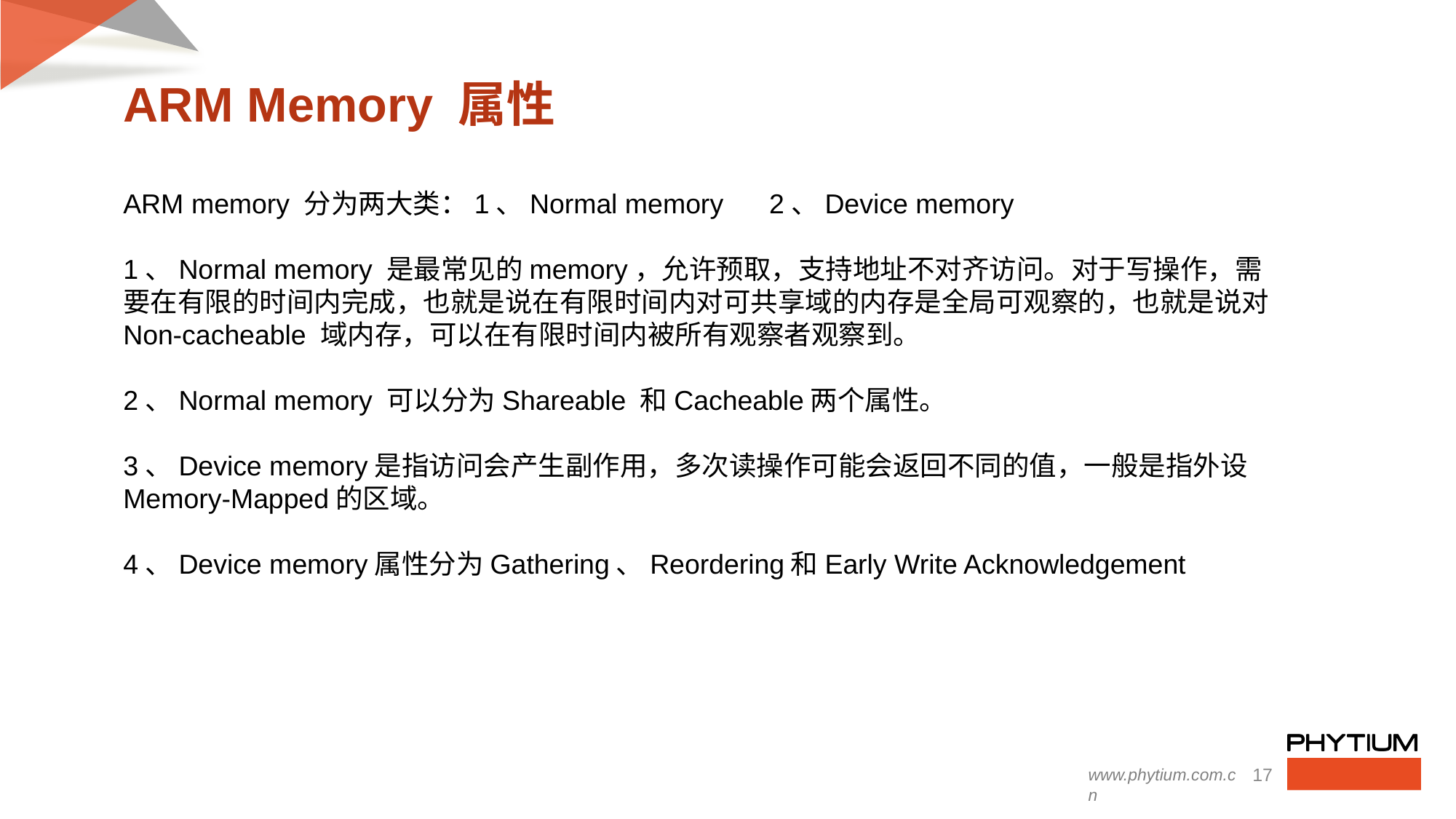

ARM Memory 属性
ARM memory 分为两大类：1、Normal memory      2、Device memory

1、Normal memory 是最常见的memory，允许预取，支持地址不对齐访问。对于写操作，需要在有限的时间内完成，也就是说在有限时间内对可共享域的内存是全局可观察的，也就是说对Non-cacheable 域内存，可以在有限时间内被所有观察者观察到。

2、Normal memory 可以分为Shareable 和Cacheable两个属性。

3、Device memory是指访问会产生副作用，多次读操作可能会返回不同的值，一般是指外设Memory-Mapped的区域。

4、Device memory属性分为Gathering、Reordering和Early Write Acknowledgement

17